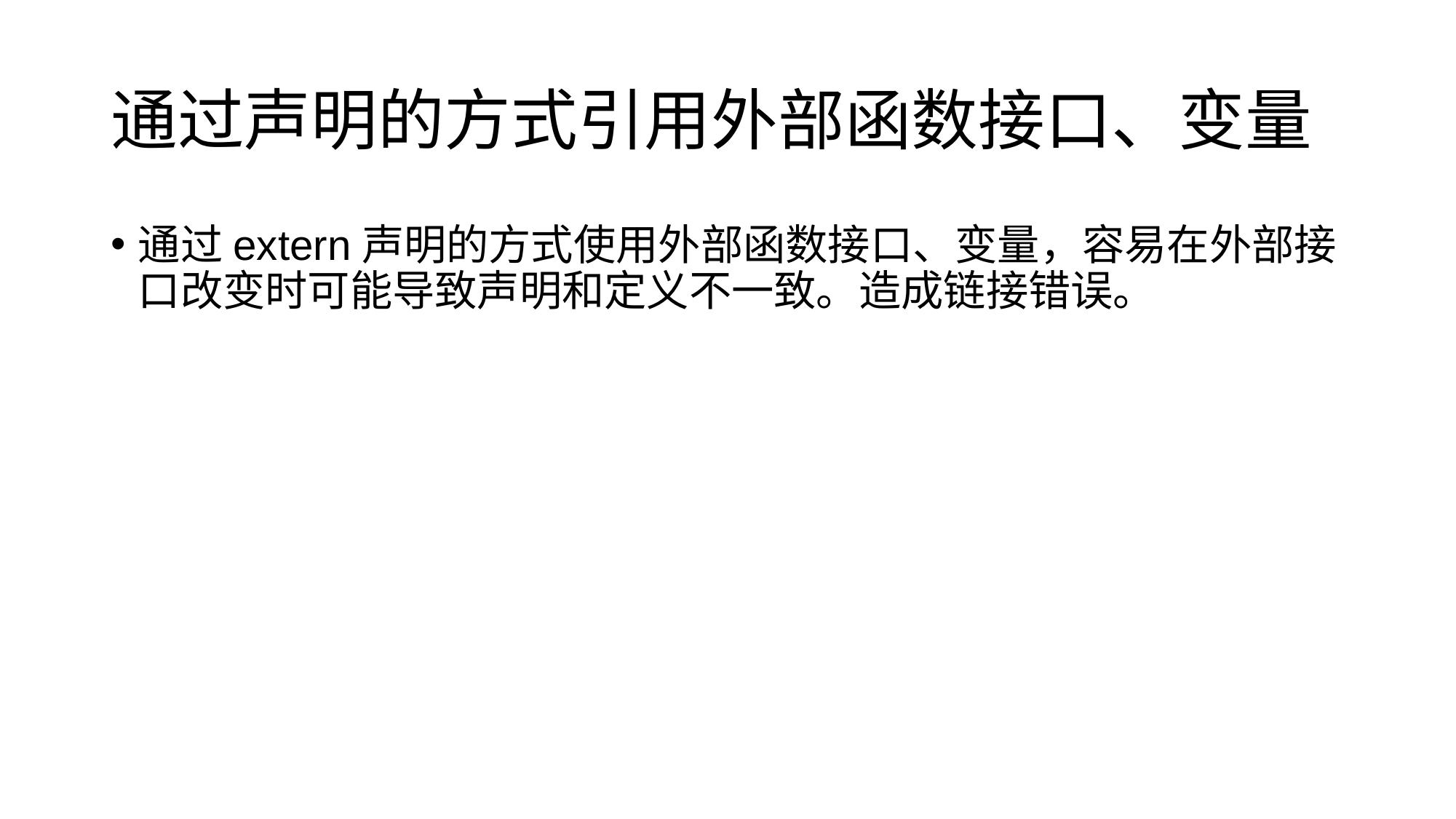

# 通过声明的方式引用外部函数接口、变量
通过extern声明的方式使用外部函数接口、变量，容易在外部接口改变时可能导致声明和定义不一致。造成链接错误。